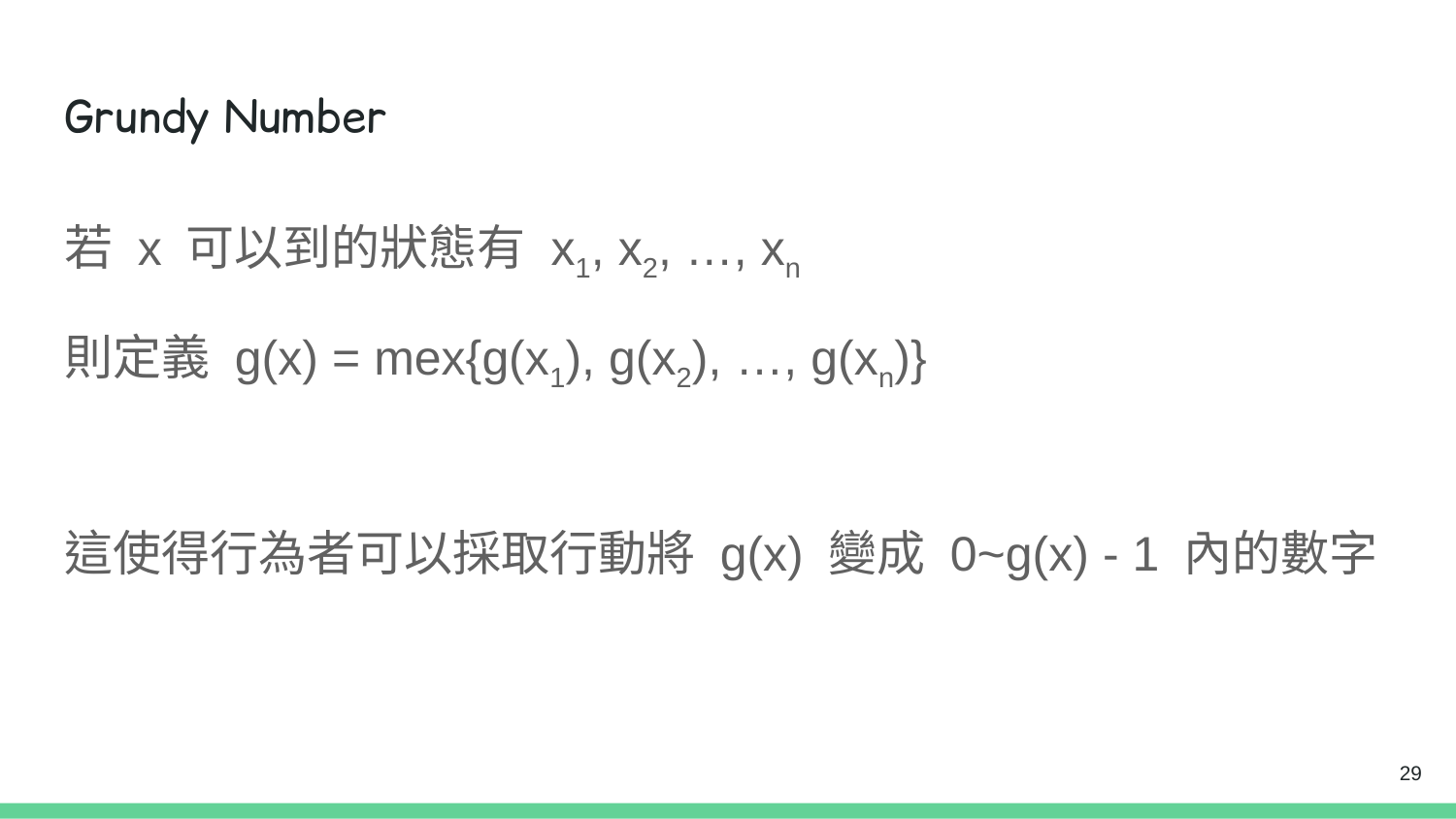

# Grundy Number
若 x 可以到的狀態有 x1, x2, …, xn
則定義 g(x) = mex{g(x1), g(x2), …, g(xn)}

這使得行為者可以採取行動將 g(x) 變成 0~g(x) - 1 內的數字
29